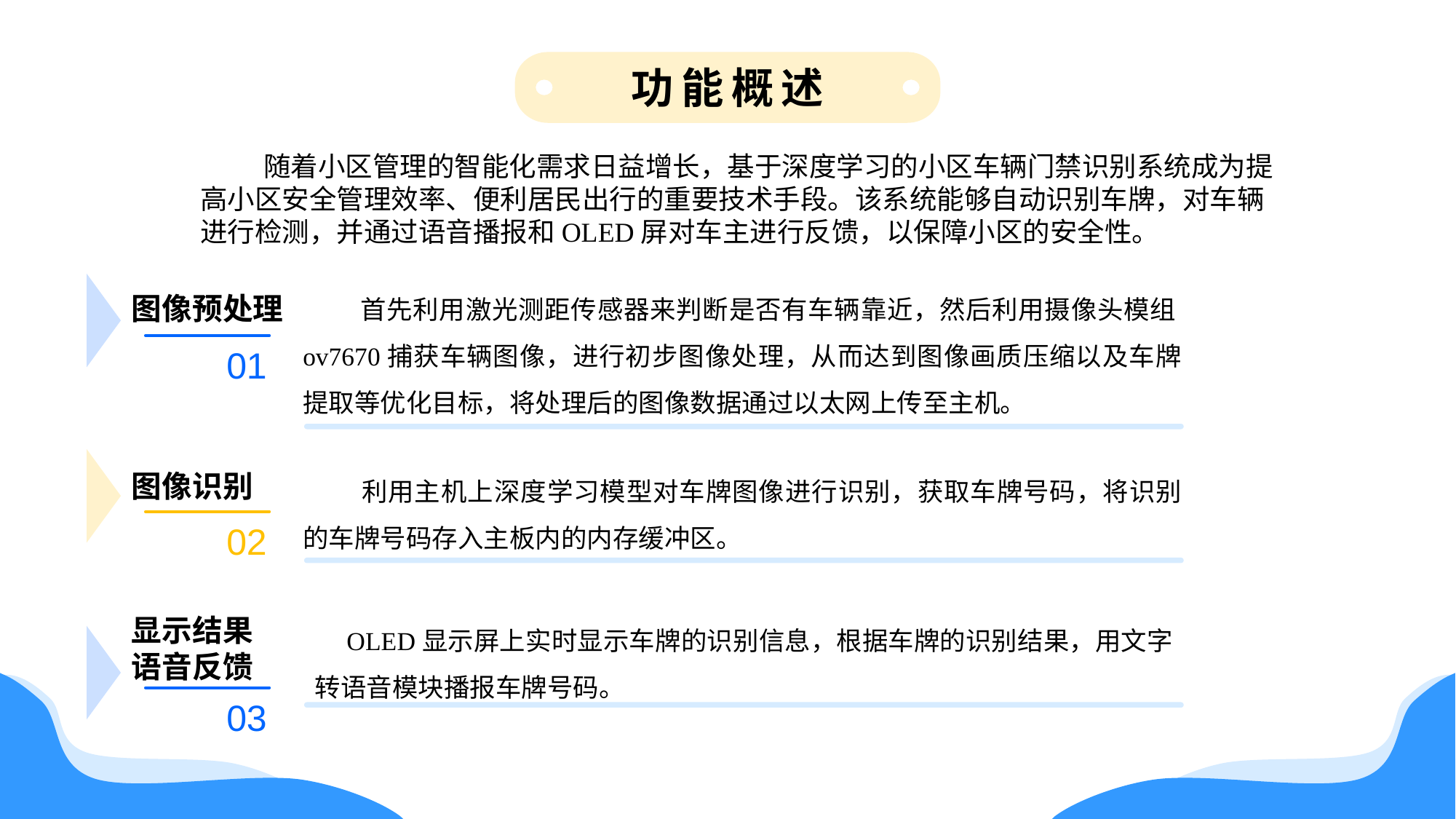

功能概述
    随着小区管理的智能化需求日益增长，基于深度学习的小区车辆门禁识别系统成为提高小区安全管理效率、便利居民出行的重要技术手段。该系统能够自动识别车牌，对车辆进行检测，并通过语音播报和OLED屏对车主进行反馈，以保障小区的安全性。
        首先利用激光测距传感器来判断是否有车辆靠近，然后利用摄像头模组ov7670捕获车辆图像，进行初步图像处理，从而达到图像画质压缩以及车牌提取等优化目标，将处理后的图像数据通过以太网上传至主机。
图像预处理
01

        利用主机上深度学习模型对车牌图像进行识别，获取车牌号码，将识别的车牌号码存入主板内的内存缓冲区。
02
图像识别

OLED显示屏上实时显示车牌的识别信息，根据车牌的识别结果，用文字转语音模块播报车牌号码。
显示结果
语音反馈
03